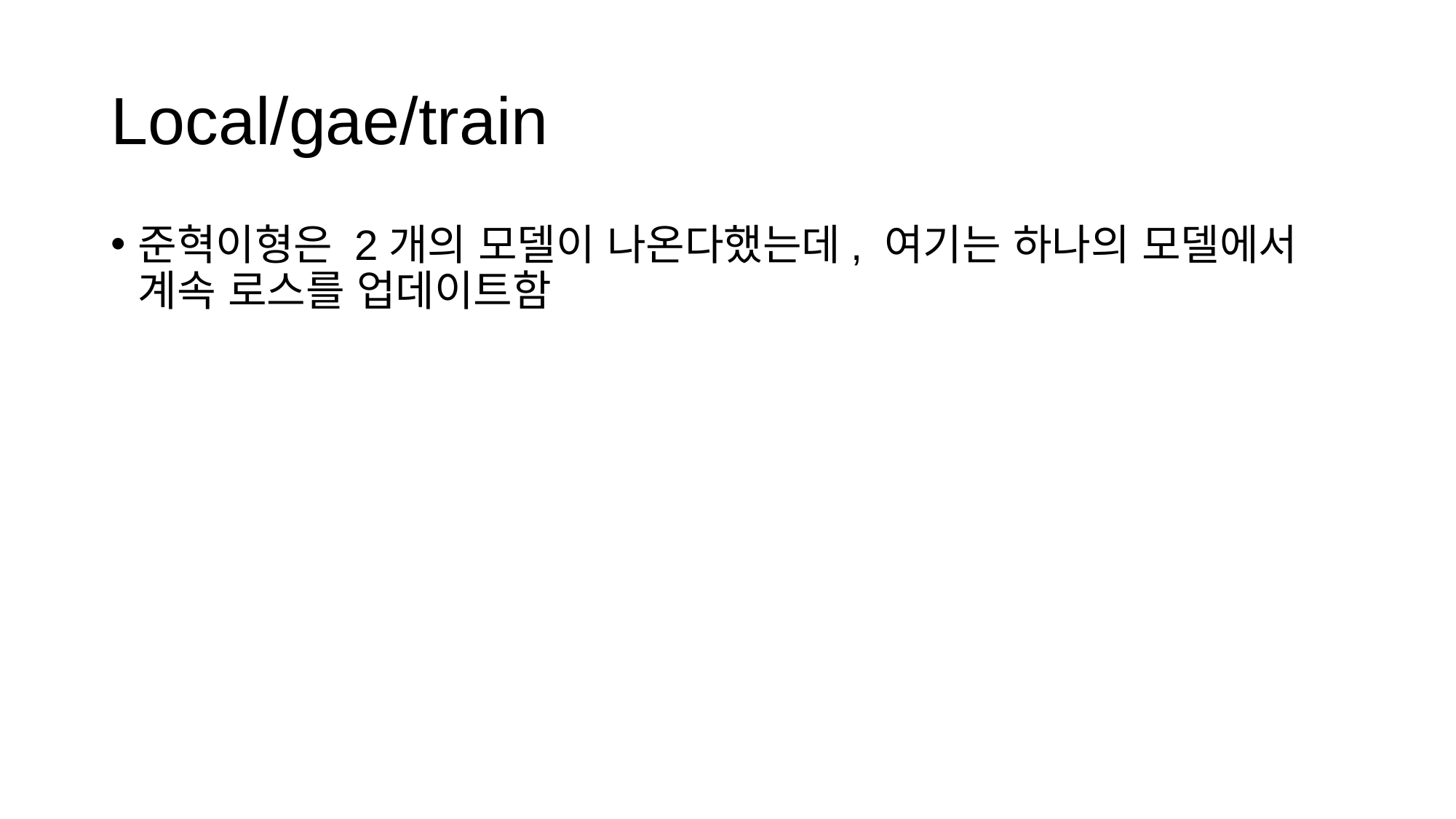

# Local/gae/train
준혁이형은 2개의 모델이 나온다했는데, 여기는 하나의 모델에서 계속 로스를 업데이트함